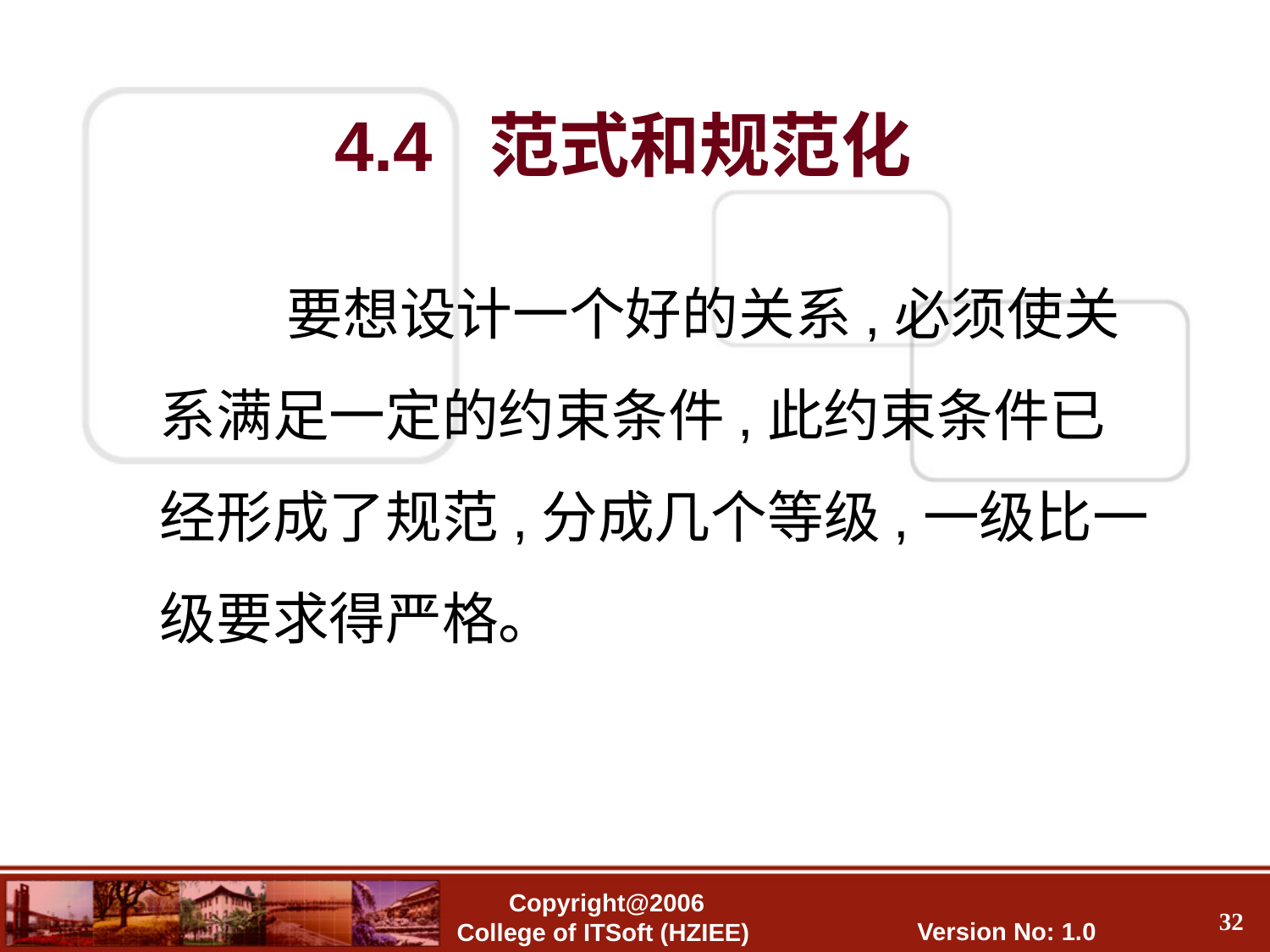

4.4  范式和规范化
		要想设计一个好的关系,必须使关系满足一定的约束条件,此约束条件已经形成了规范,分成几个等级,一级比一级要求得严格。